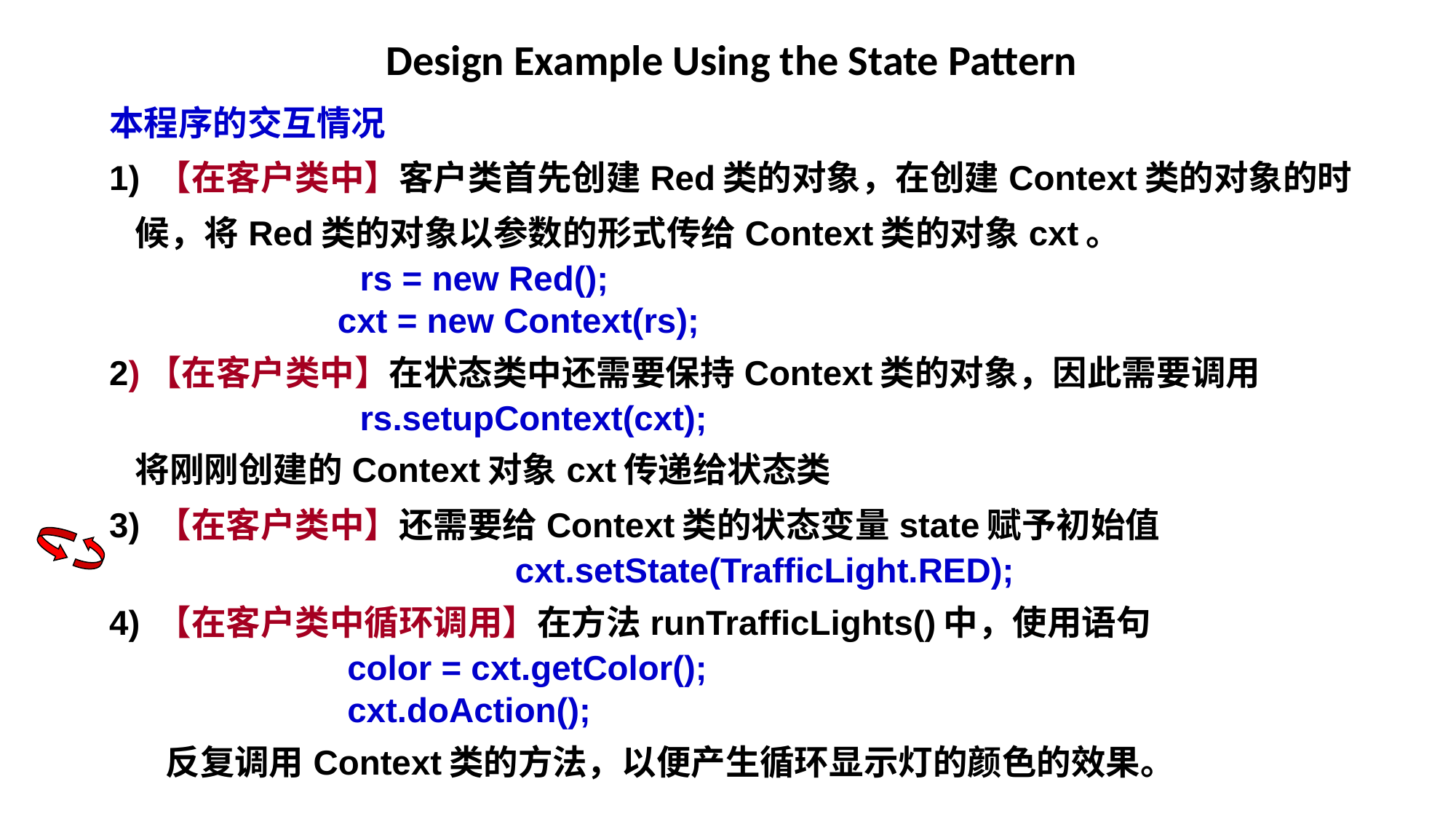

Design Example Using the State Pattern
本程序的交互情况
1) 【在客户类中】客户类首先创建Red类的对象，在创建Context类的对象的时候，将Red类的对象以参数的形式传给Context类的对象cxt。
                          rs = new Red();
	                     cxt = new Context(rs);
2)【在客户类中】在状态类中还需要保持Context类的对象，因此需要调用
                          rs.setupContext(cxt);
	将刚刚创建的Context对象cxt传递给状态类
3) 【在客户类中】还需要给Context类的状态变量state赋予初始值
    cxt.setState(TrafficLight.RED);
4) 【在客户类中循环调用】在方法runTrafficLights()中，使用语句
	                      color = cxt.getColor();
	                      cxt.doAction();
      反复调用Context类的方法，以便产生循环显示灯的颜色的效果。